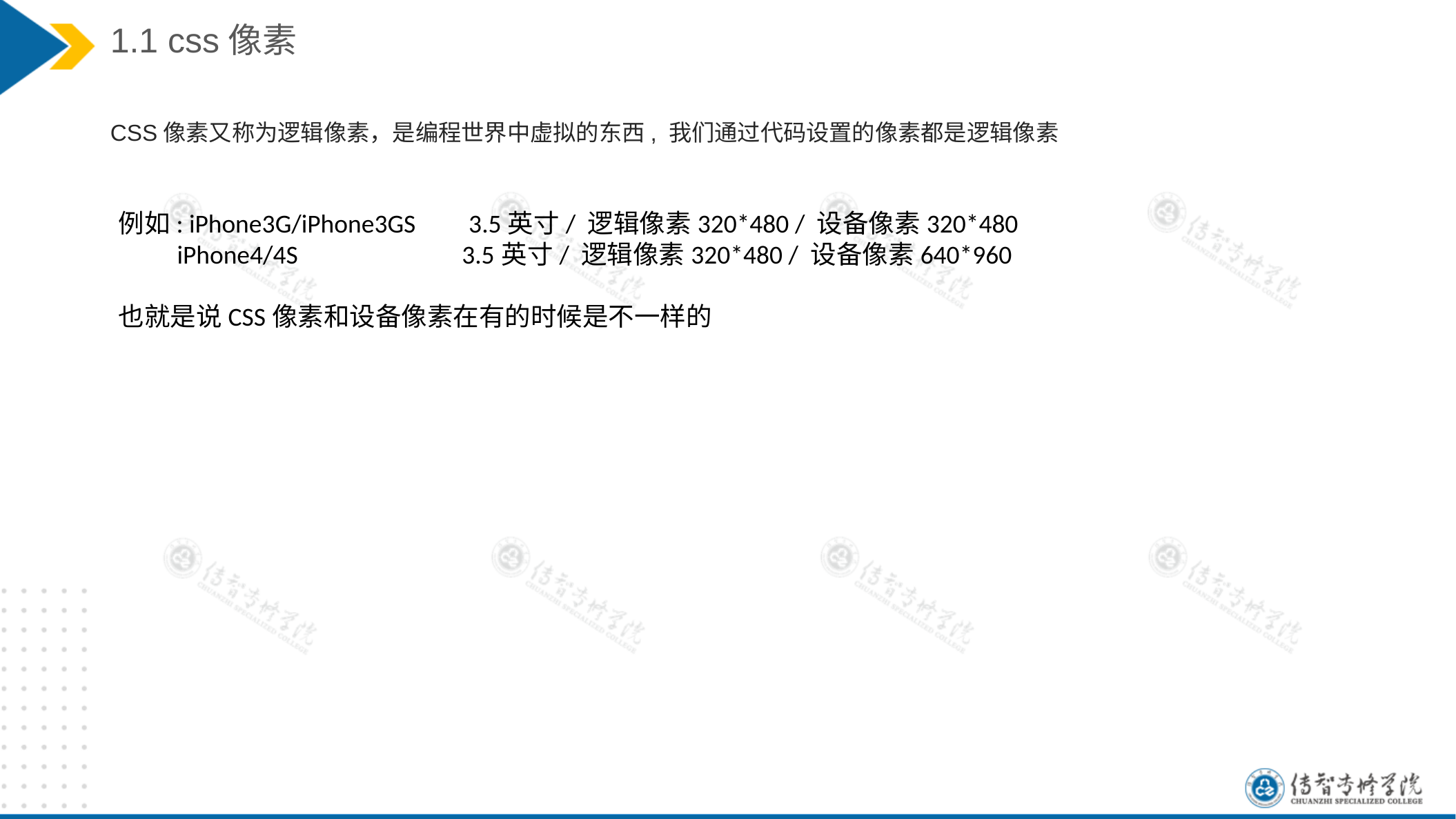

1.1 css像素

CSS像素又称为逻辑像素，是编程世界中虚拟的东西, 我们通过代码设置的像素都是逻辑像素

例如: iPhone3G/iPhone3GS         3.5英寸/ 逻辑像素320*480 / 设备像素320*480
          iPhone4/4S                            3.5英寸/ 逻辑像素320*480 / 设备像素640*960

也就是说CSS像素和设备像素在有的时候是不一样的